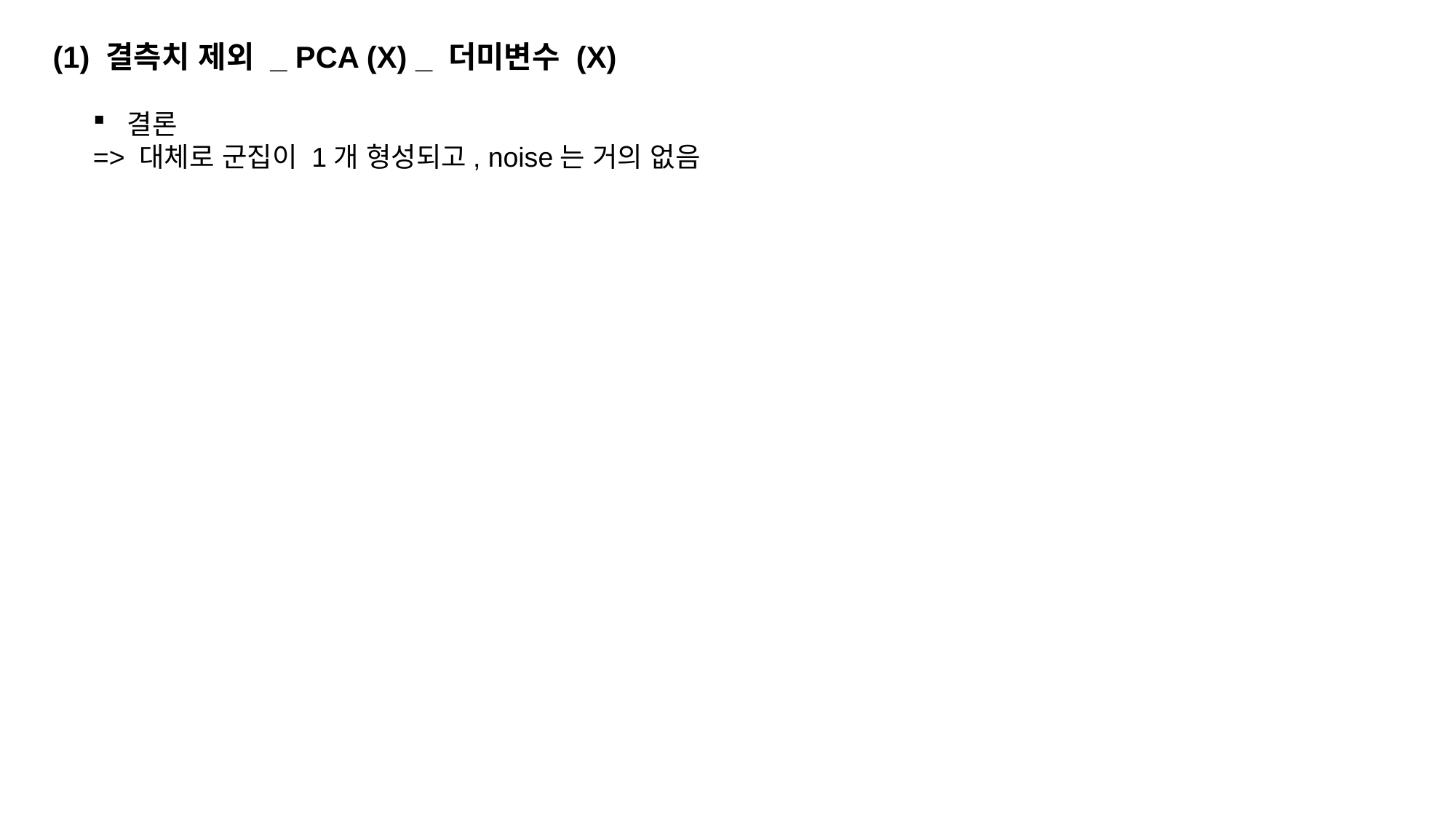

(1) 결측치 제외 _ PCA (X) _ 더미변수 (X)

결론
=> 대체로 군집이 1개 형성되고, noise는 거의 없음